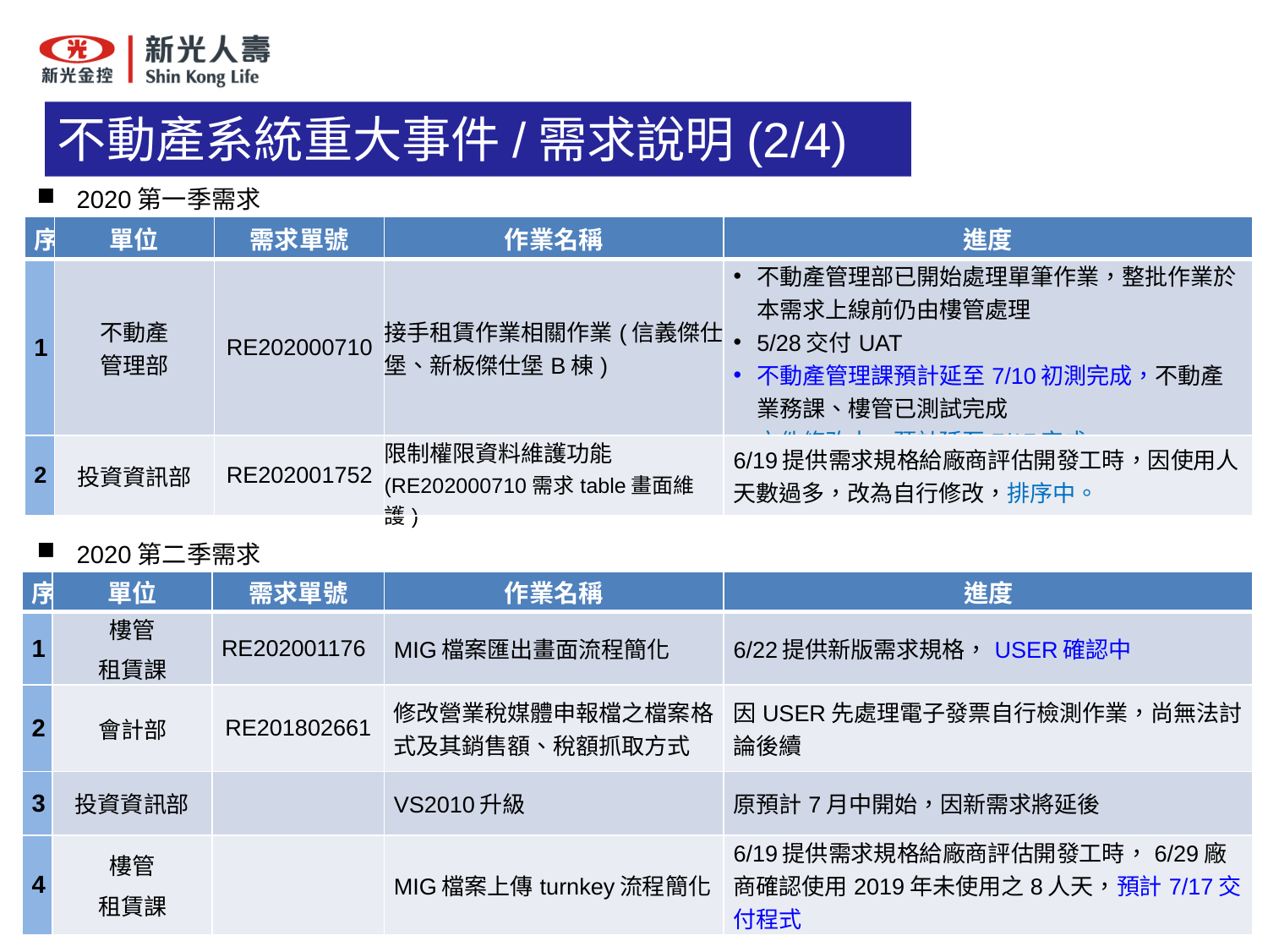

不動產系統重大事件/需求說明(2/4)
2020第一季需求
| 序 | 單位 | 需求單號 | 作業名稱 | 進度 |
| --- | --- | --- | --- | --- |
| 1 | 不動產 管理部 | RE202000710 | 接手租賃作業相關作業(信義傑仕堡、新板傑仕堡B棟) | 不動產管理部已開始處理單筆作業，整批作業於本需求上線前仍由樓管處理 5/28交付UAT 不動產管理課預計延至7/10初測完成，不動產業務課、樓管已測試完成 文件修改中，預計延至7/17完成 |
| 2 | 投資資訊部 | RE202001752 | 限制權限資料維護功能 (RE202000710需求table畫面維護) | 6/19提供需求規格給廠商評估開發工時，因使用人天數過多，改為自行修改，排序中。 |
2020第二季需求
| 序 | 單位 | 需求單號 | 作業名稱 | 進度 |
| --- | --- | --- | --- | --- |
| 1 | 樓管 租賃課 | RE202001176 | MIG檔案匯出畫面流程簡化 | 6/22提供新版需求規格，USER確認中 |
| 2 | 會計部 | RE201802661 | 修改營業稅媒體申報檔之檔案格式及其銷售額、稅額抓取方式 | 因USER先處理電子發票自行檢測作業，尚無法討論後續 |
| 3 | 投資資訊部 |  | VS2010升級 | 原預計7月中開始，因新需求將延後 |
| 4 | 樓管 租賃課 |  | MIG檔案上傳turnkey流程簡化 | 6/19提供需求規格給廠商評估開發工時，6/29廠商確認使用2019年未使用之8人天，預計7/17交付程式 |